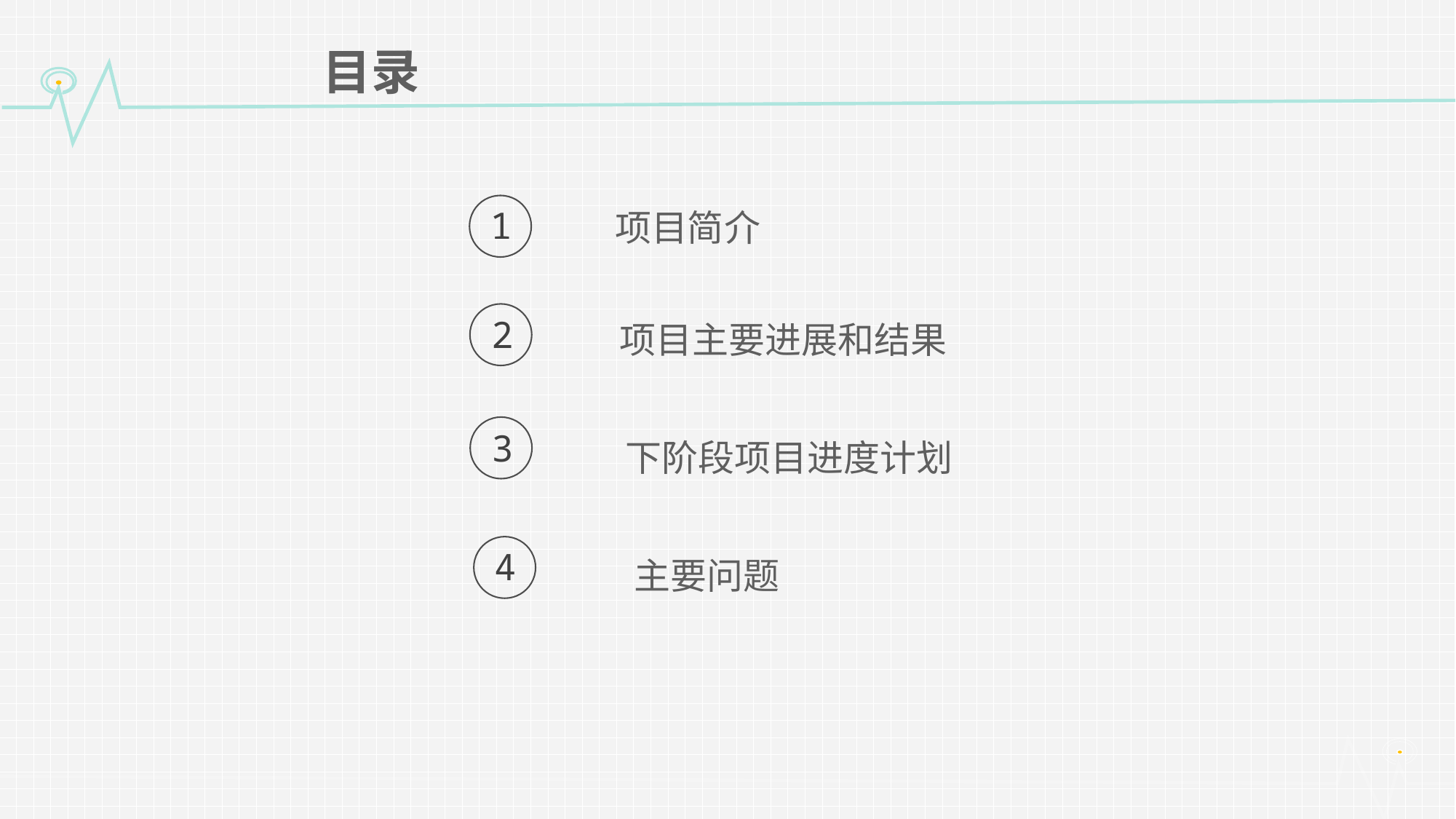

目录

1
项目简介

2
项目主要进展和结果
下阶段项目进度计划

3

4
主要问题